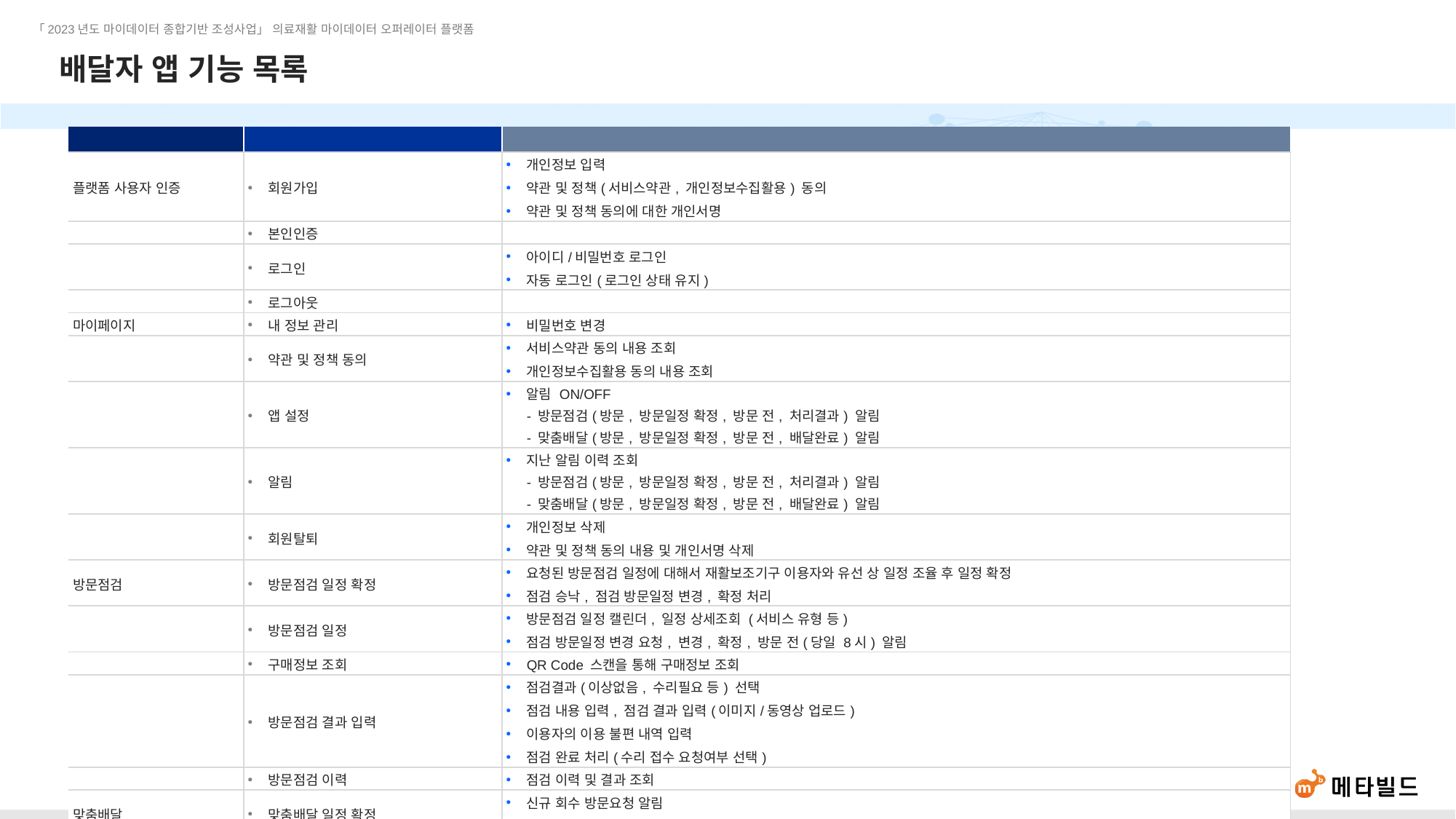

# 배달자 앱 기능 목록
| 구분 | 기능 | 설명 |
| --- | --- | --- |
| 플랫폼 사용자 인증 | 회원가입 | 개인정보 입력 약관 및 정책(서비스약관, 개인정보수집활용) 동의 약관 및 정책 동의에 대한 개인서명 |
|  | 본인인증 |  |
|  | 로그인 | 아이디/비밀번호 로그인 자동 로그인(로그인 상태 유지) |
|  | 로그아웃 |  |
| 마이페이지 | 내 정보 관리 | 비밀번호 변경 |
|  | 약관 및 정책 동의 | 서비스약관 동의 내용 조회 개인정보수집활용 동의 내용 조회 |
|  | 앱 설정 | 알림 ON/OFF - 방문점검(방문, 방문일정 확정, 방문 전, 처리결과) 알림 - 맞춤배달(방문, 방문일정 확정, 방문 전, 배달완료) 알림 |
|  | 알림 | 지난 알림 이력 조회 - 방문점검(방문, 방문일정 확정, 방문 전, 처리결과) 알림 - 맞춤배달(방문, 방문일정 확정, 방문 전, 배달완료) 알림 |
|  | 회원탈퇴 | 개인정보 삭제 약관 및 정책 동의 내용 및 개인서명 삭제 |
| 방문점검 | 방문점검 일정 확정 | 요청된 방문점검 일정에 대해서 재활보조기구 이용자와 유선 상 일정 조율 후 일정 확정 점검 승낙, 점검 방문일정 변경, 확정 처리 |
|  | 방문점검 일정 | 방문점검 일정 캘린더, 일정 상세조회 (서비스 유형 등) 점검 방문일정 변경 요청, 변경, 확정, 방문 전(당일 8시) 알림 |
|  | 구매정보 조회 | QR Code 스캔을 통해 구매정보 조회 |
|  | 방문점검 결과 입력 | 점검결과(이상없음, 수리필요 등) 선택 점검 내용 입력, 점검 결과 입력(이미지/동영상 업로드) 이용자의 이용 불편 내역 입력 점검 완료 처리(수리 접수 요청여부 선택) |
|  | 방문점검 이력 | 점검 이력 및 결과 조회 |
| 맞춤배달 | 맞춤배달 일정 확정 | 신규 회수 방문요청 알림 회수/배달 일정 승낙, 회수/배달 일정 방문일정 변경, 확정 처리 |
|  | 맞춤배달 일정 | 회수/배달 일정 캘린더 및 상세정보 조회 회수/배달 방문일정 변경 요청, 변경, 확정, 방문 전(당일 8시) 알림 |
|  | 맞춤배달 결과 입력 | 재활보조기기 수령준비 완료 알림 회수/배달 결과 입력 및 완료 처리 |
|  | 맞춤배달 이력 | 회수/배달 이력 조회 |